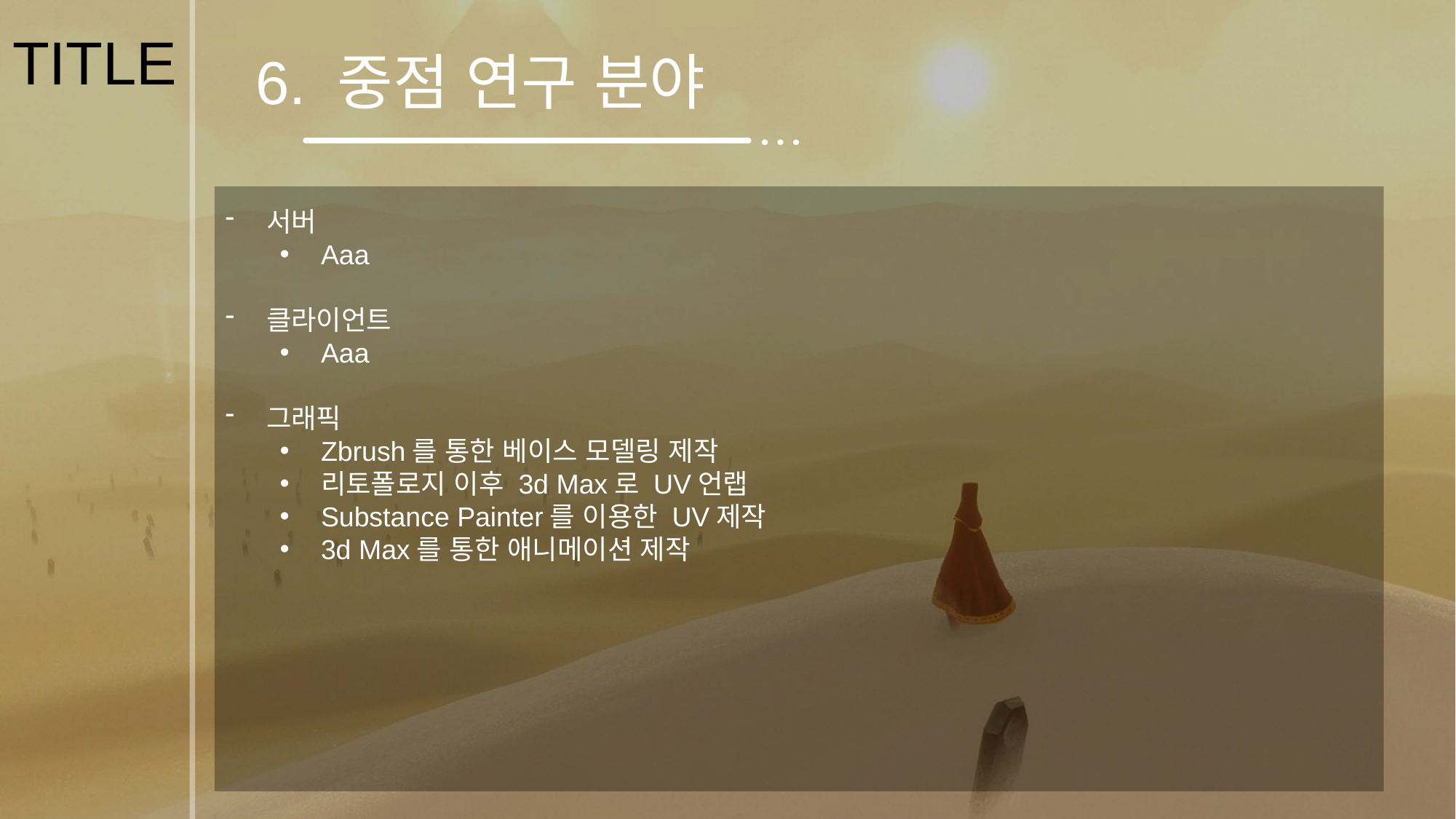

TITLE
6. 중점 연구 분야

서버
Aaa

클라이언트
Aaa

그래픽
Zbrush를 통한 베이스 모델링 제작
리토폴로지 이후 3d Max로 UV언랩
Substance Painter를 이용한 UV제작
3d Max를 통한 애니메이션 제작